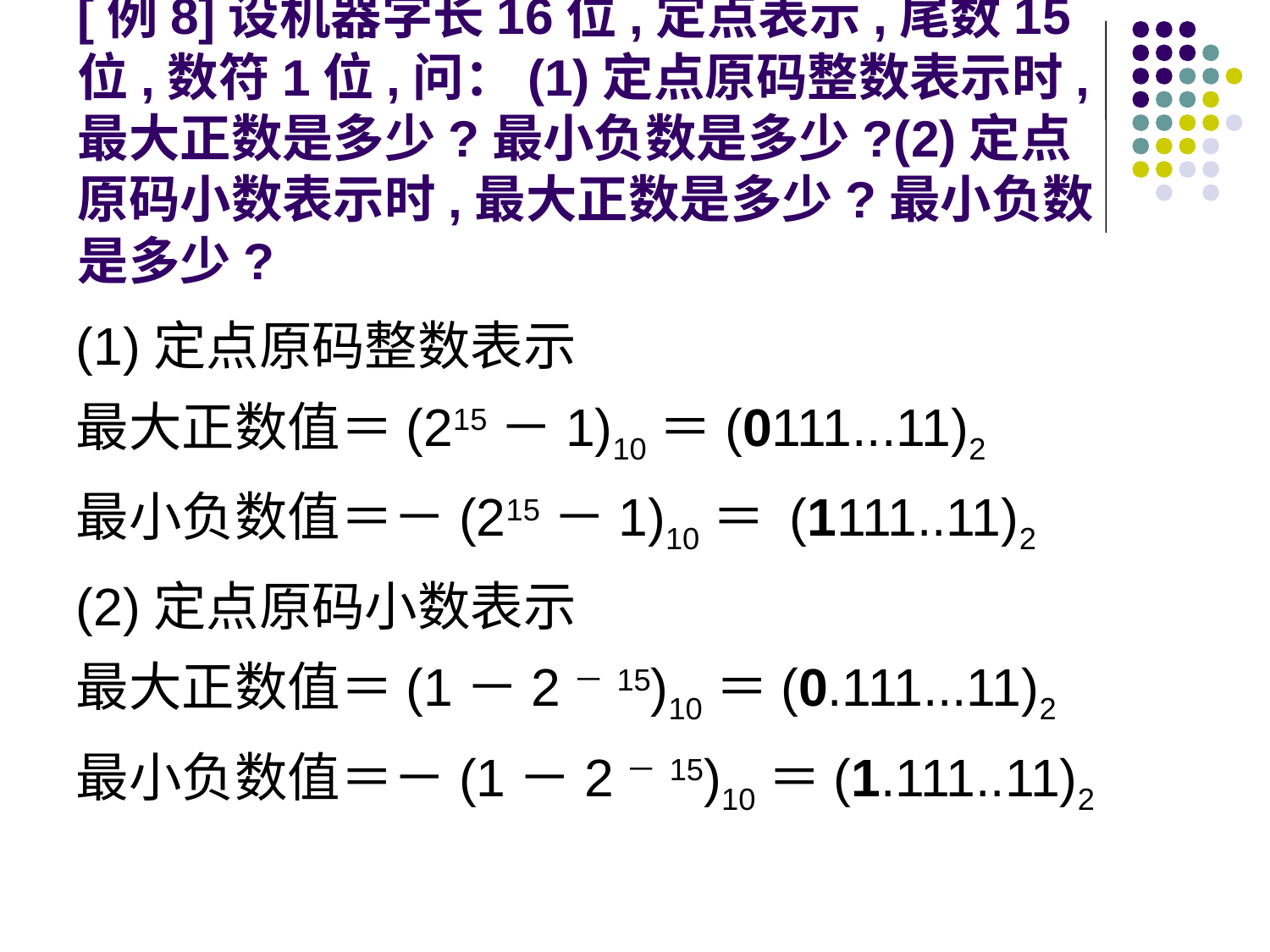

# [例8]设机器字长16位,定点表示,尾数15位,数符1位,问：(1)定点原码整数表示时,最大正数是多少?最小负数是多少?(2)定点原码小数表示时,最大正数是多少?最小负数是多少?
(1)定点原码整数表示
最大正数值＝(215－1)10＝(0111...11)2
最小负数值＝－(215－1)10＝ (1111..11)2
(2)定点原码小数表示
最大正数值＝(1－2－15)10＝(0.111...11)2
最小负数值＝－(1－2－15)10＝(1.111..11)2

41